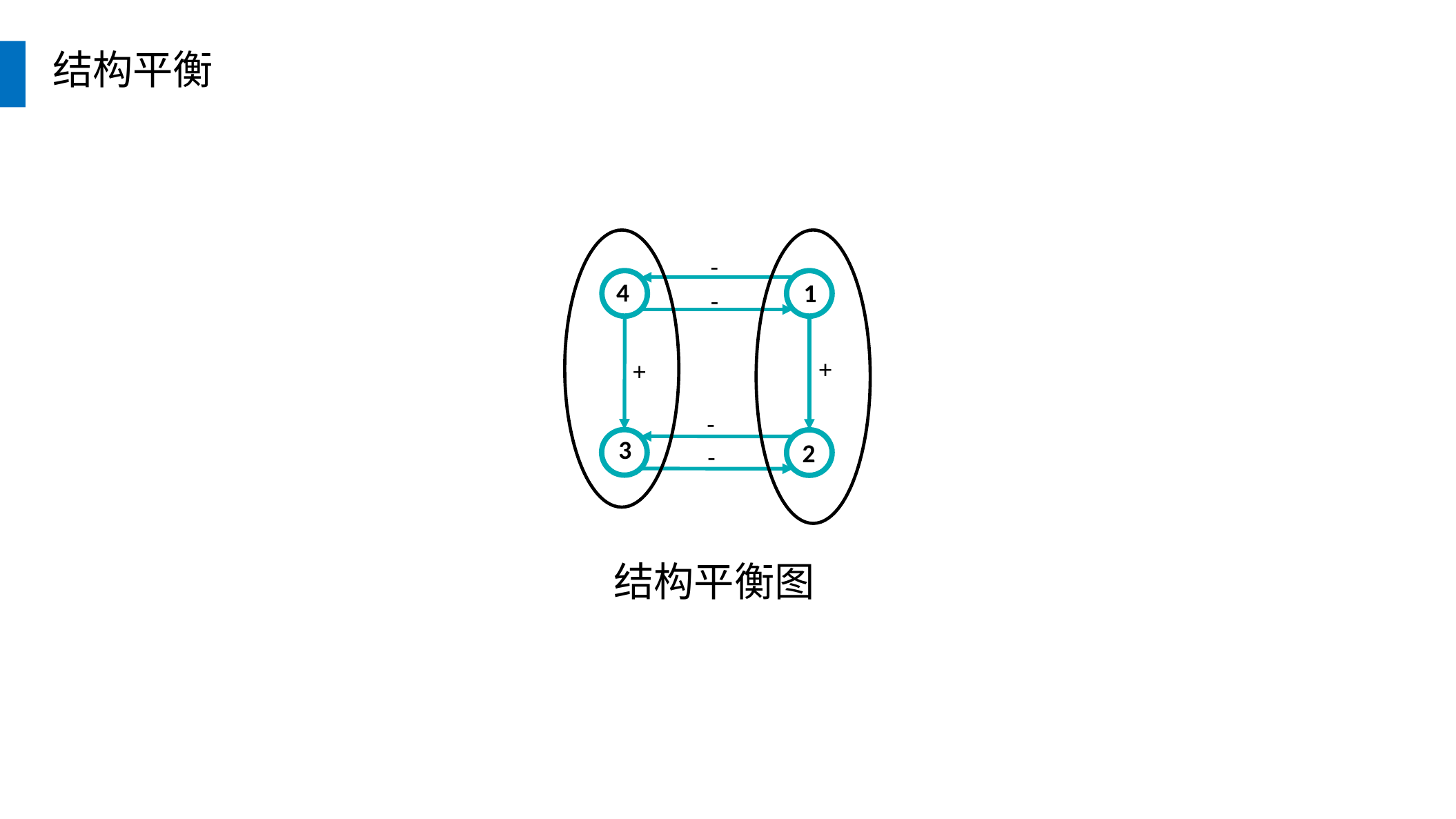

结构平衡

-

4
1
-
+
+
-
3

2
-
结构平衡图